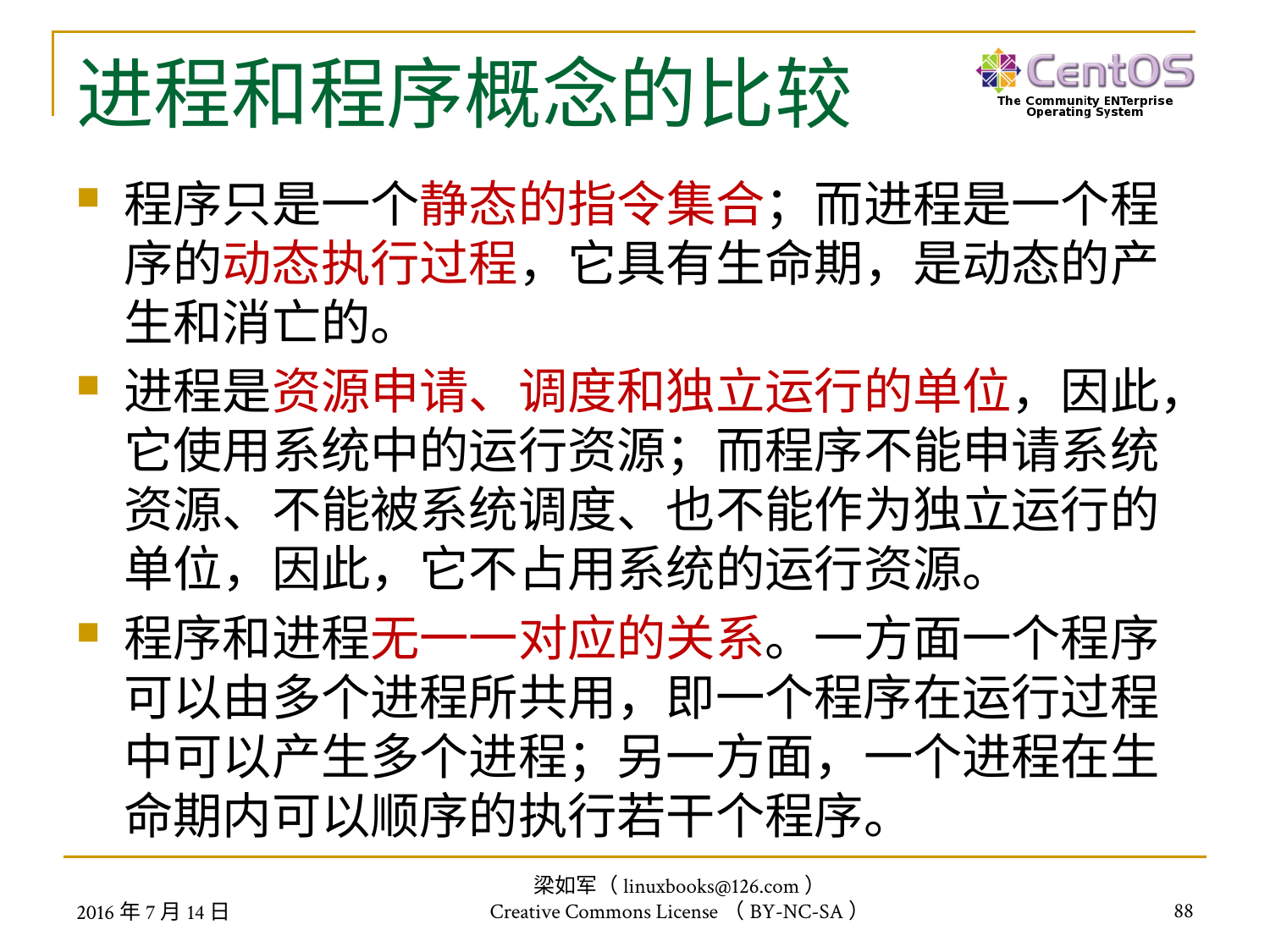

# 进程和程序概念的比较
程序只是一个静态的指令集合；而进程是一个程序的动态执行过程，它具有生命期，是动态的产生和消亡的。
进程是资源申请、调度和独立运行的单位，因此，它使用系统中的运行资源；而程序不能申请系统资源、不能被系统调度、也不能作为独立运行的单位，因此，它不占用系统的运行资源。
程序和进程无一一对应的关系。一方面一个程序可以由多个进程所共用，即一个程序在运行过程中可以产生多个进程；另一方面，一个进程在生命期内可以顺序的执行若干个程序。
梁如军（linuxbooks@126.com）
Creative Commons License（BY-NC-SA）
2016年7月14日
88